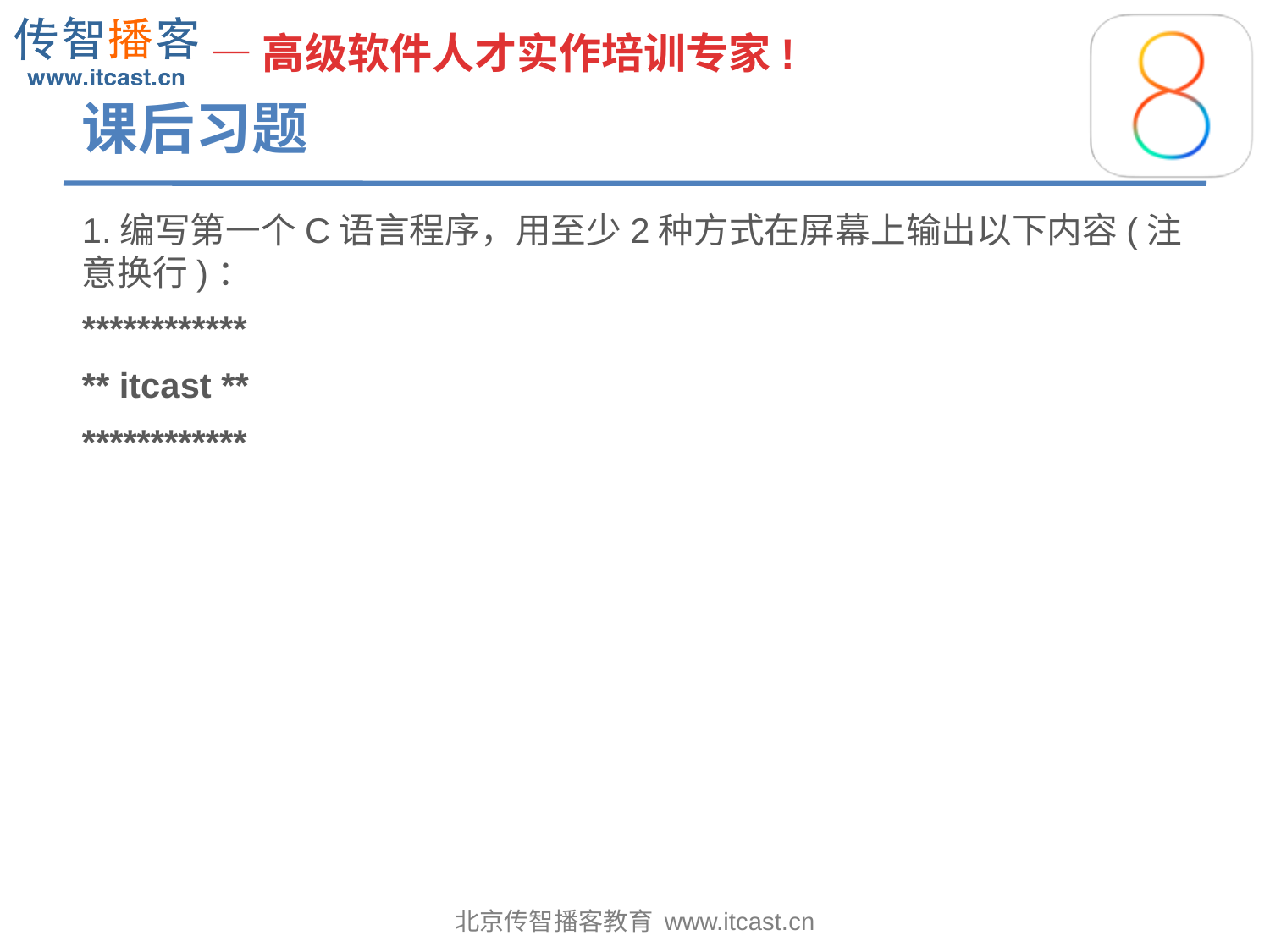

# 课后习题
1.编写第一个C语言程序，用至少2种方式在屏幕上输出以下内容(注意换行)：
************
** itcast **
************